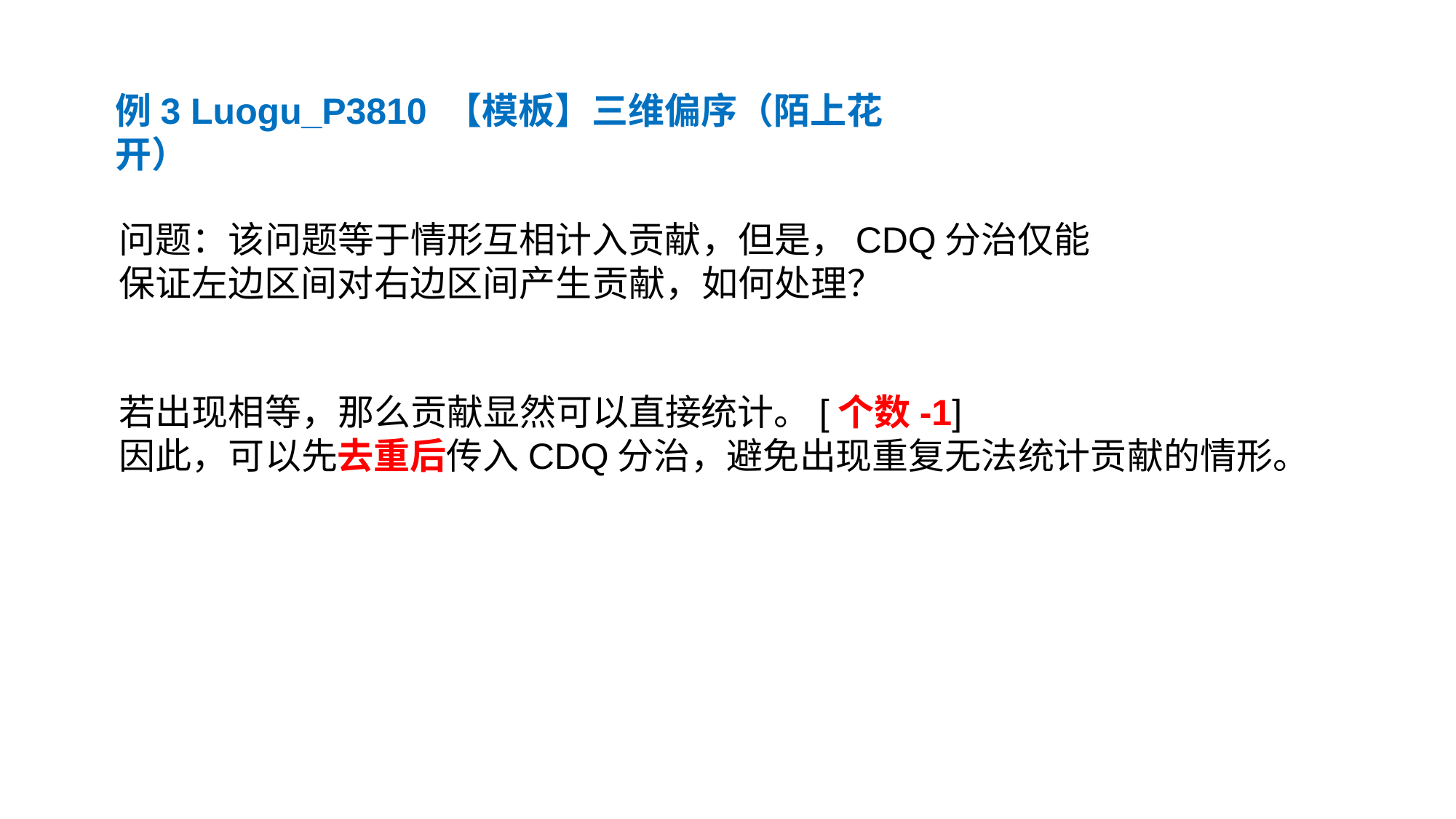

例3 Luogu_P3810 【模板】三维偏序（陌上花开）
问题：该问题等于情形互相计入贡献，但是，CDQ分治仅能保证左边区间对右边区间产生贡献，如何处理？
若出现相等，那么贡献显然可以直接统计。[个数-1]
因此，可以先去重后传入CDQ分治，避免出现重复无法统计贡献的情形。